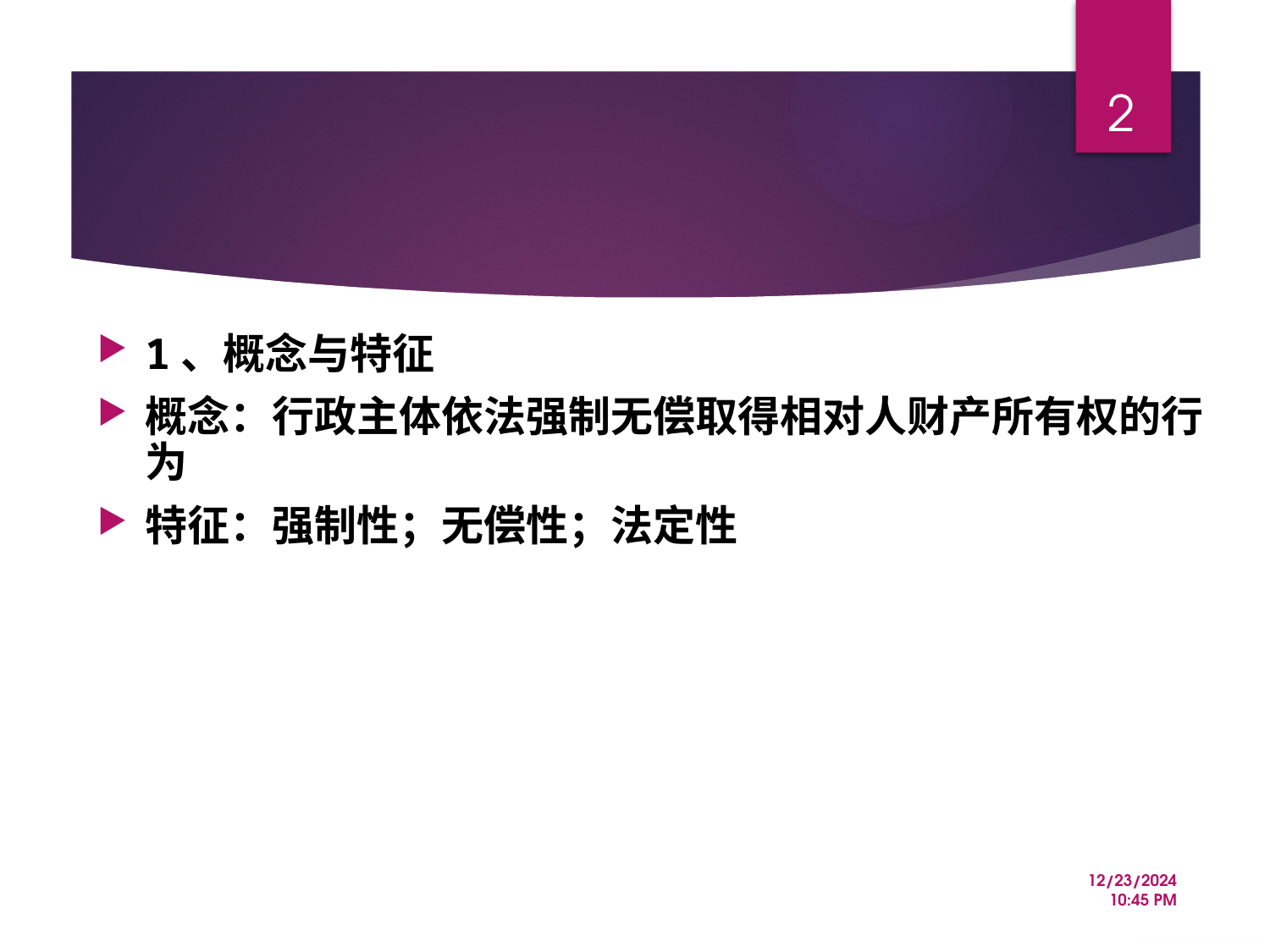

2
#
1、概念与特征
概念：行政主体依法强制无偿取得相对人财产所有权的行为
特征：强制性；无偿性；法定性

12/23/2024 10:45 PM